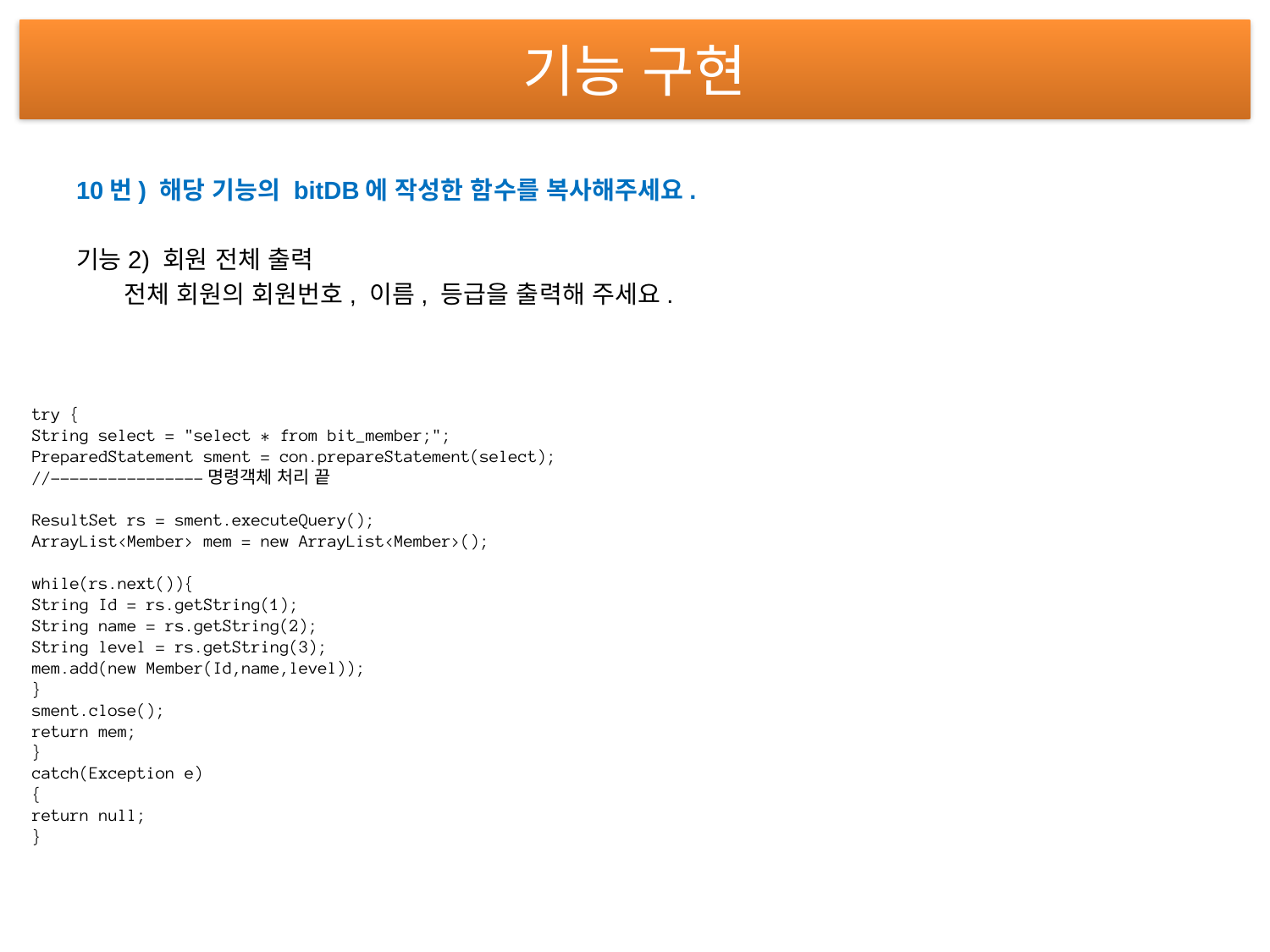

# 기능 구현
10번) 해당 기능의 bitDB에 작성한 함수를 복사해주세요.

기능2) 회원 전체 출력
      전체 회원의 회원번호, 이름, 등급을 출력해 주세요.

try {
String select = "select * from bit_member;";
PreparedStatement sment = con.prepareStatement(select);
//----------------명령객체 처리 끝

ResultSet rs = sment.executeQuery();
ArrayList<Member> mem = new ArrayList<Member>();

while(rs.next()){
String Id = rs.getString(1);
String name = rs.getString(2);
String level = rs.getString(3);
mem.add(new Member(Id,name,level));
}
sment.close();
return mem;
}
catch(Exception e)
{
return null;
}